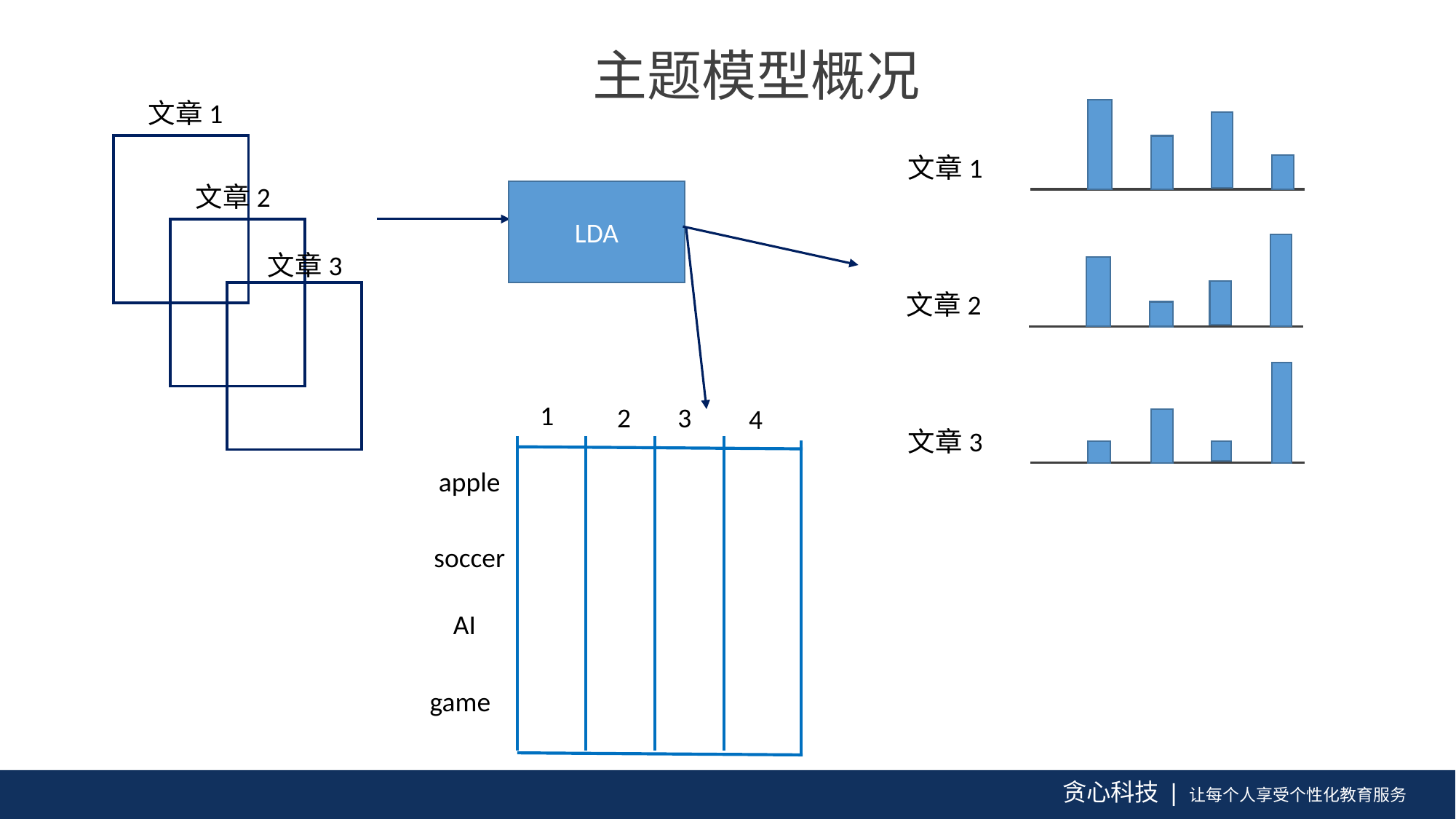

主题模型概况
文章1

文章1

文章2
LDA

文章3

文章2

1
2
3
4

文章3

apple
soccer
AI
game